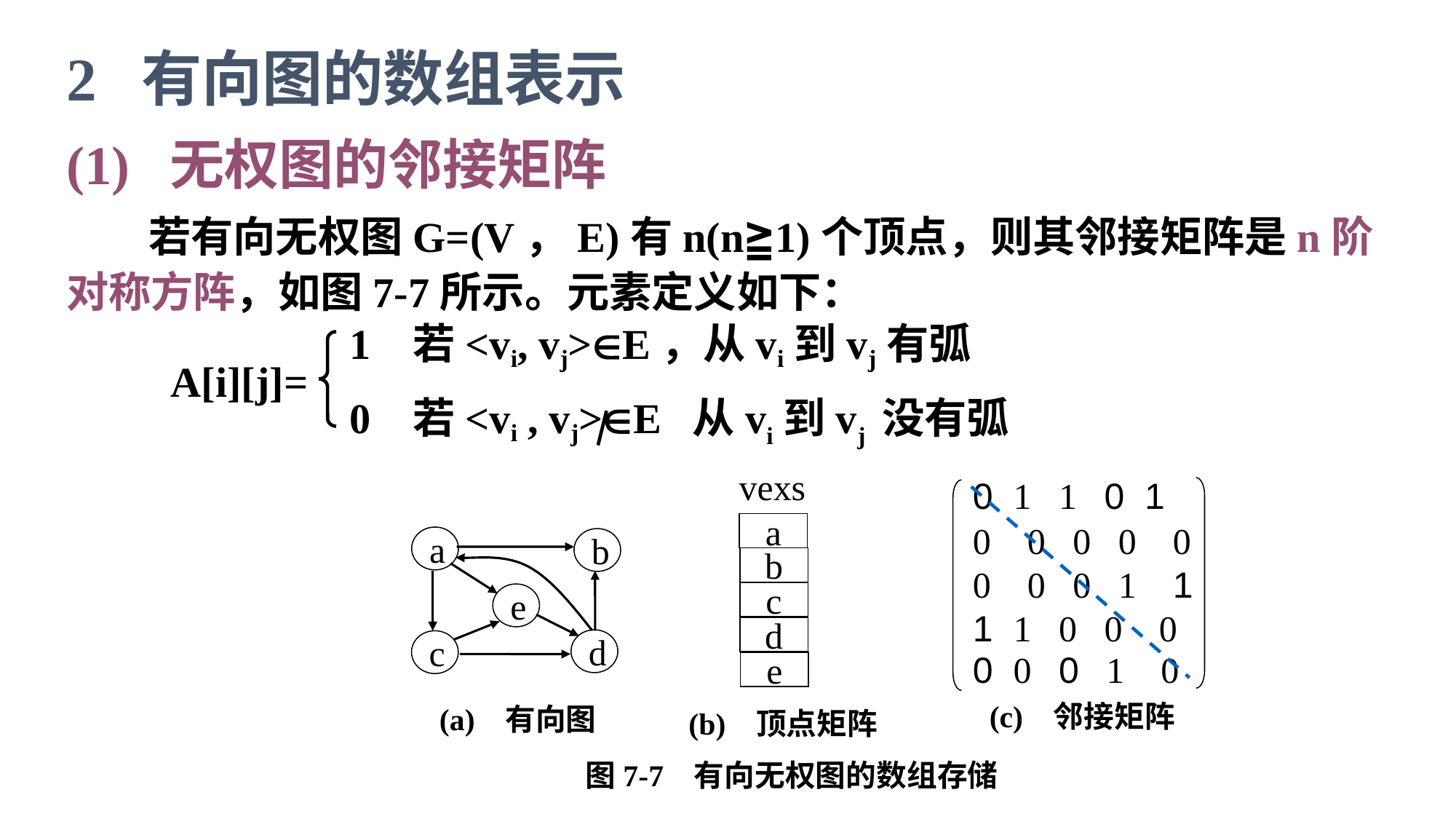

2  有向图的数组表示
(1)  无权图的邻接矩阵
         若有向无权图G=(V，E)有n(n≧1)个顶点，则其邻接矩阵是n阶对称方阵，如图7-7所示。元素定义如下：
1   若<vi, vj>∈E，从vi到vj有弧

A[i][j]=
0   若<vi , vj>∈E  从vi到vj 没有弧

vexs
a
b
c
d
e
(b)   顶点矩阵
0  1   1   0  1

0    0   0   0    0
0    0   0   1    1
1  1   0   0    0
0  0   0   1    0
(c)   邻接矩阵
a
b

e

d
c

(a)   有向图
图7-7   有向无权图的数组存储